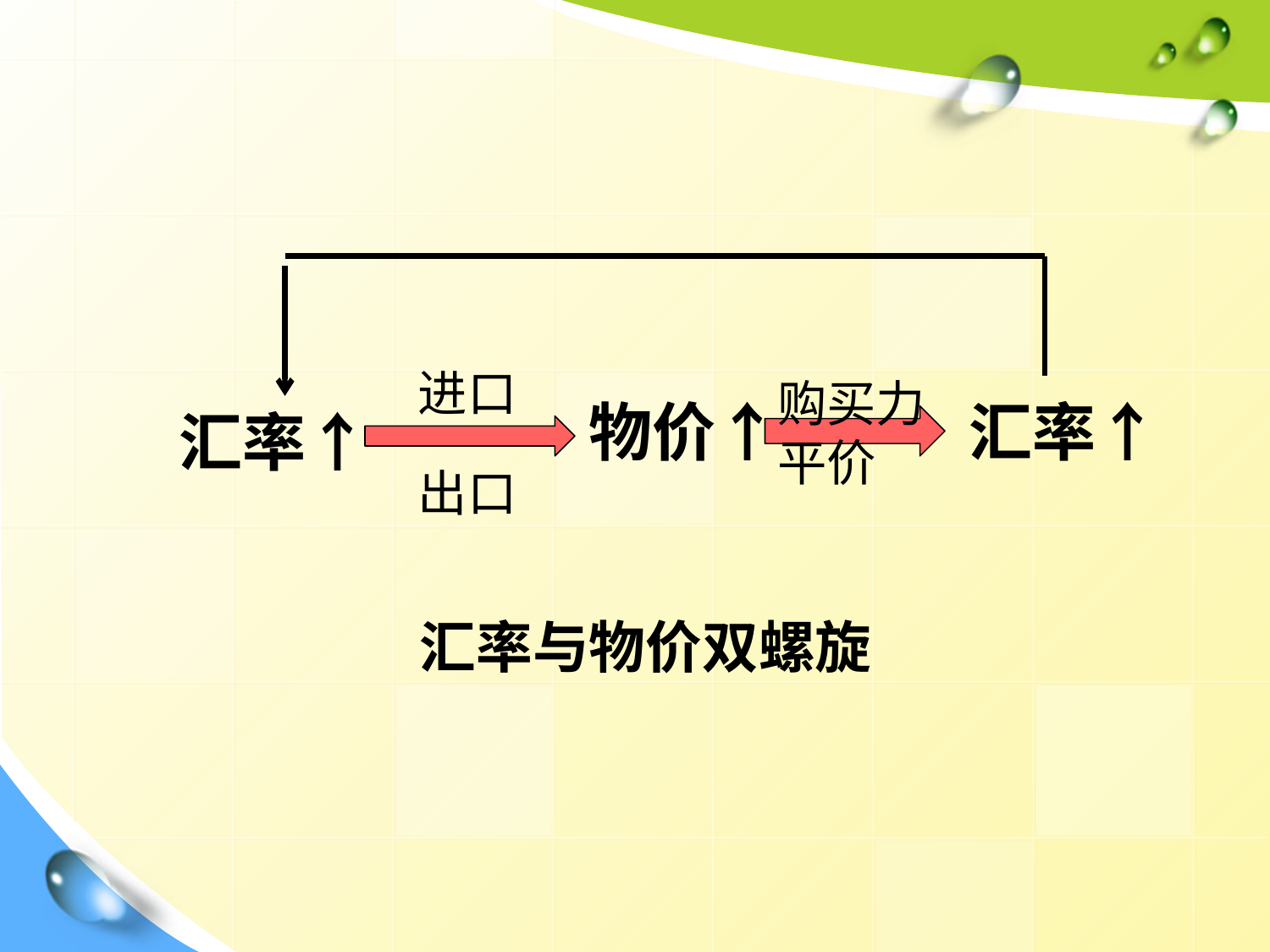

进口
购买力
平价
物价↑
汇率↑
汇率↑

出口
汇率与物价双螺旋